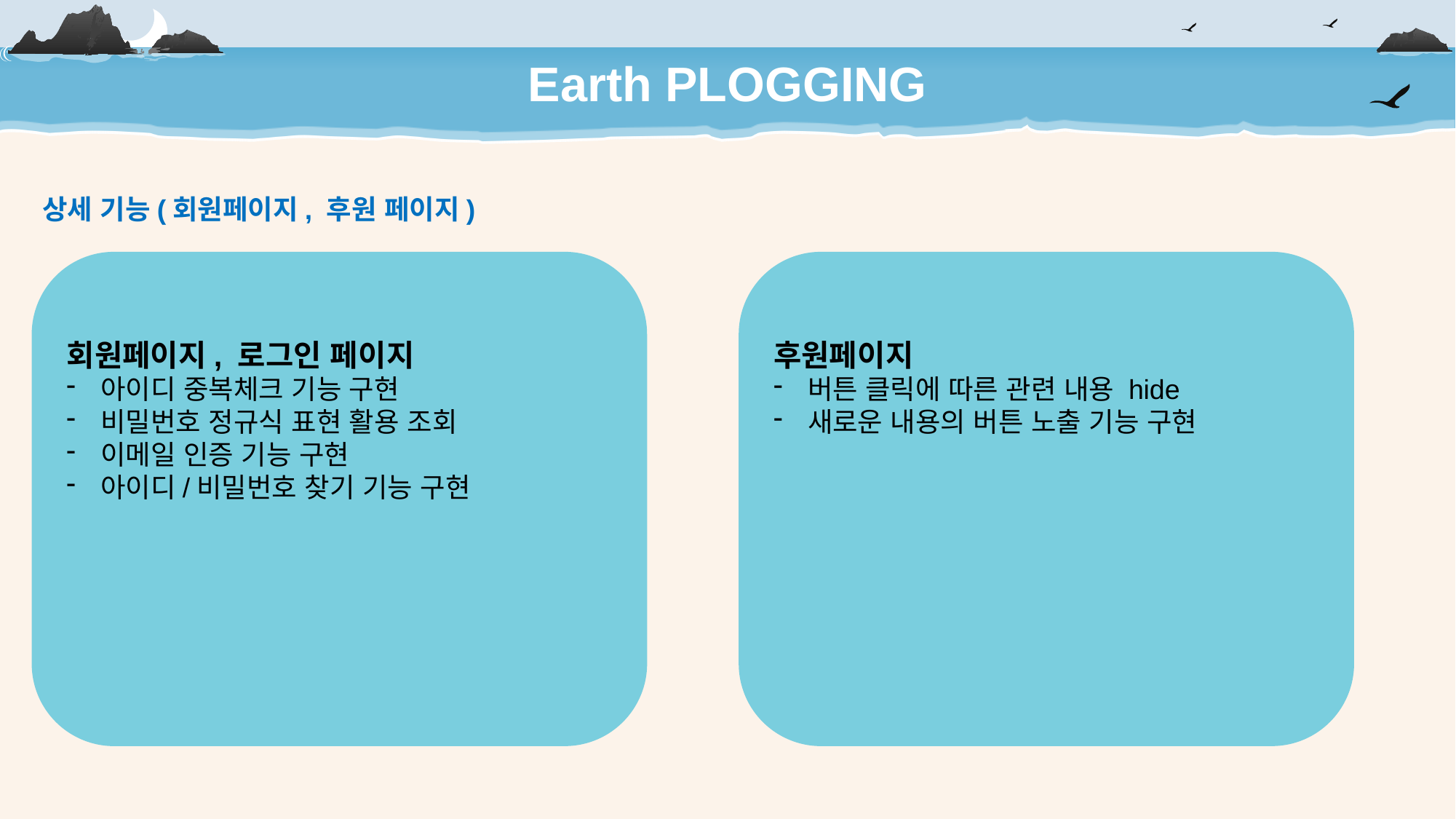

Earth PLOGGING

상세 기능(회원페이지, 후원 페이지)
회원페이지, 로그인 페이지
아이디 중복체크 기능 구현
비밀번호 정규식 표현 활용 조회
이메일 인증 기능 구현
아이디/비밀번호 찾기 기능 구현
후원페이지
버튼 클릭에 따른 관련 내용 hide
새로운 내용의 버튼 노출 기능 구현